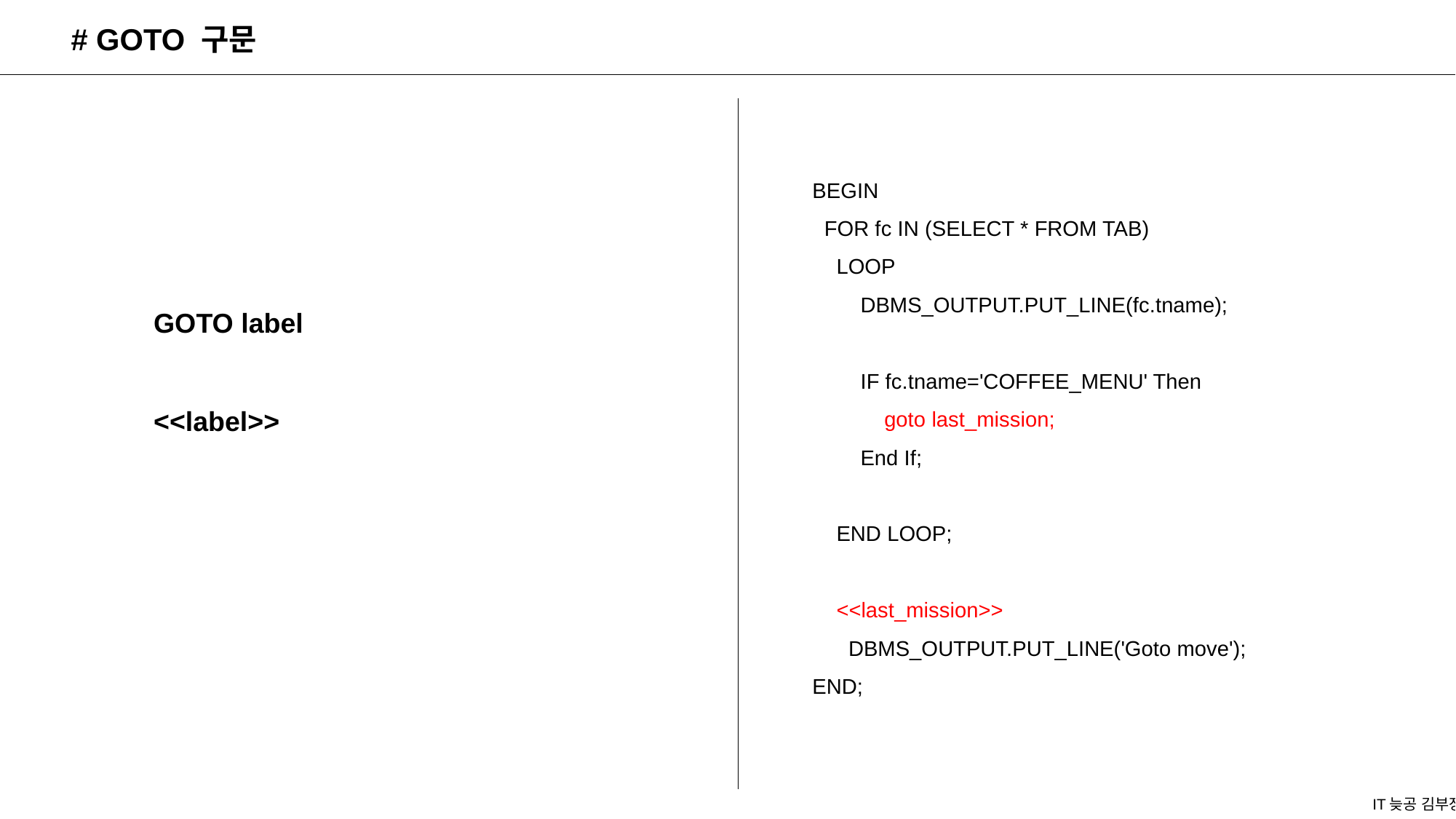

# GOTO 구문

BEGIN
  FOR fc IN (SELECT * FROM TAB)
    LOOP
        DBMS_OUTPUT.PUT_LINE(fc.tname);

        IF fc.tname='COFFEE_MENU' Then
            goto last_mission;
        End If;

    END LOOP;

    <<last_mission>>
      DBMS_OUTPUT.PUT_LINE('Goto move');
END;
GOTO label

<<label>>
IT늦공 김부장